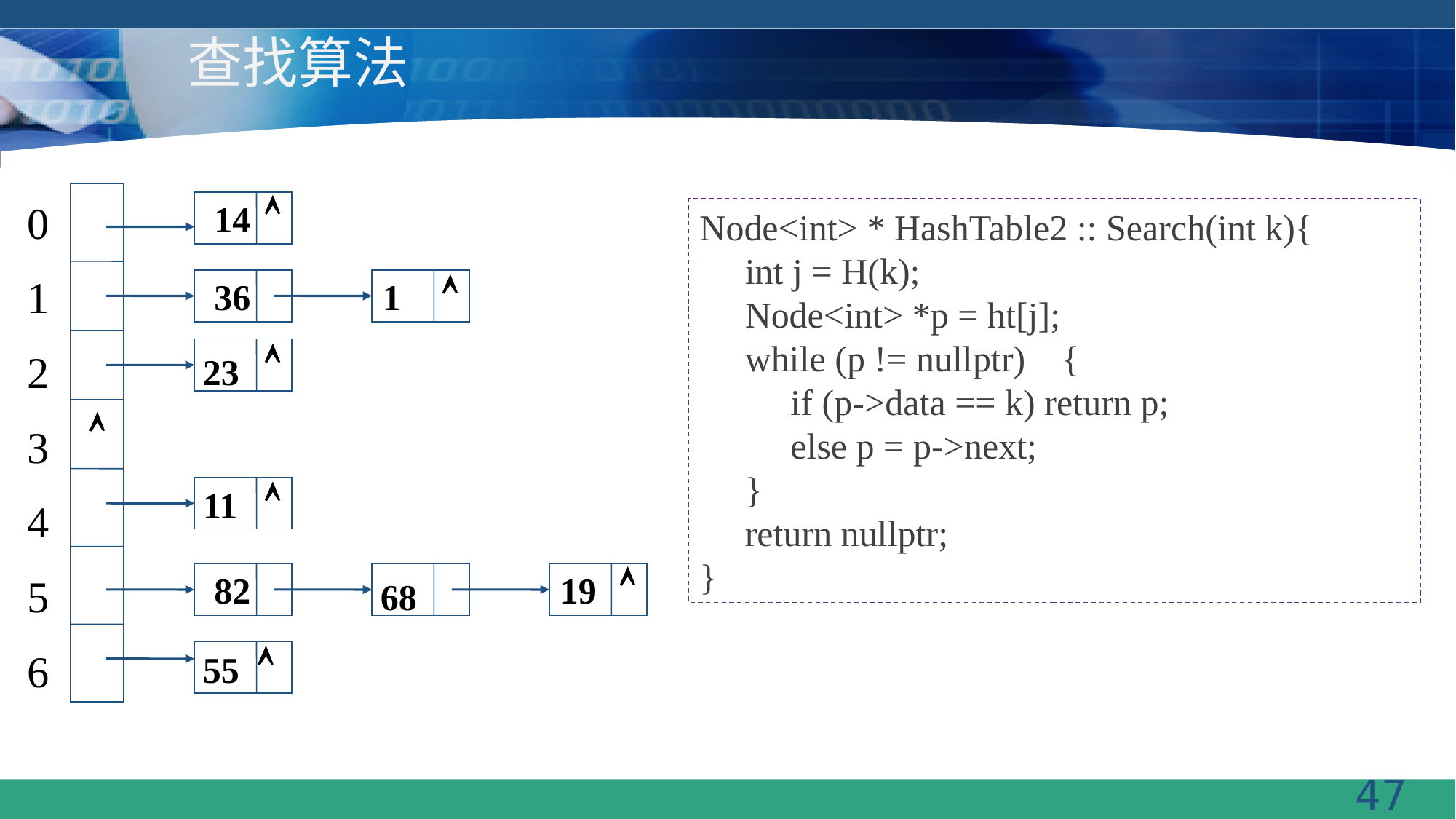

# 查找算法

∧
0
1
2
3
4
5
6
 14

∧
 36

1

∧

23

∧

∧

11

∧
 82

19

68

∧

55

Node<int> * HashTable2 :: Search(int k){
     int j = H(k);
     Node<int> *p = ht[j];
     while (p != nullptr)    {
          if (p->data == k) return p;
          else p = p->next;
     }
     return nullptr;
}